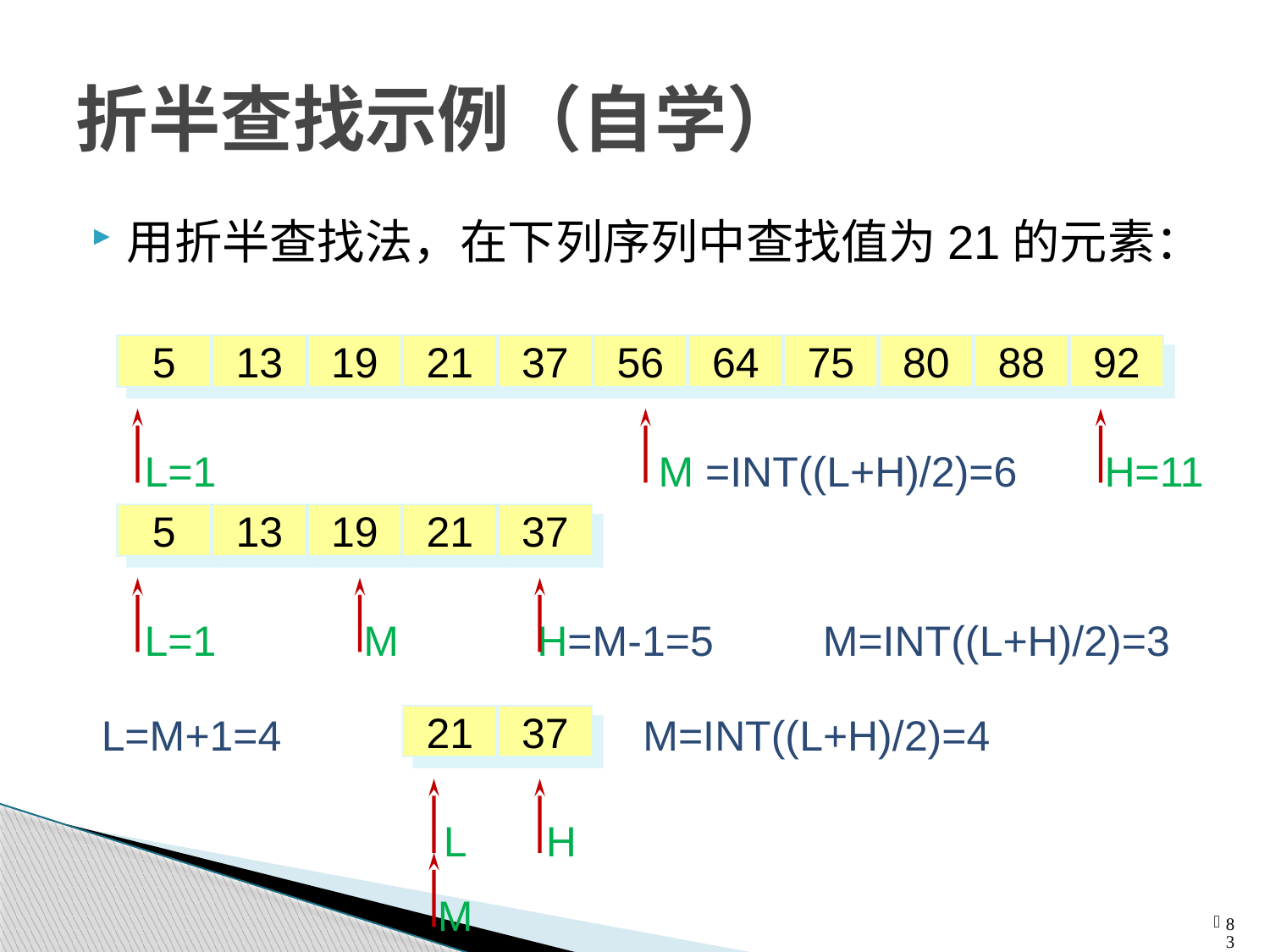

9.3 群体数据的组织 —— 9.3.5 折半查找
# 折半查找示例（自学）
用折半查找法，在下列序列中查找值为21的元素：
5
13
19
21
37
56
64
75
80
88
92

L=1

M =INT((L+H)/2)=6

H=11
5
13
19
21
37

L=1

M

H=M-1=5
M=INT((L+H)/2)=3
L=M+1=4
M=INT((L+H)/2)=4
21
37

L

H

M
83